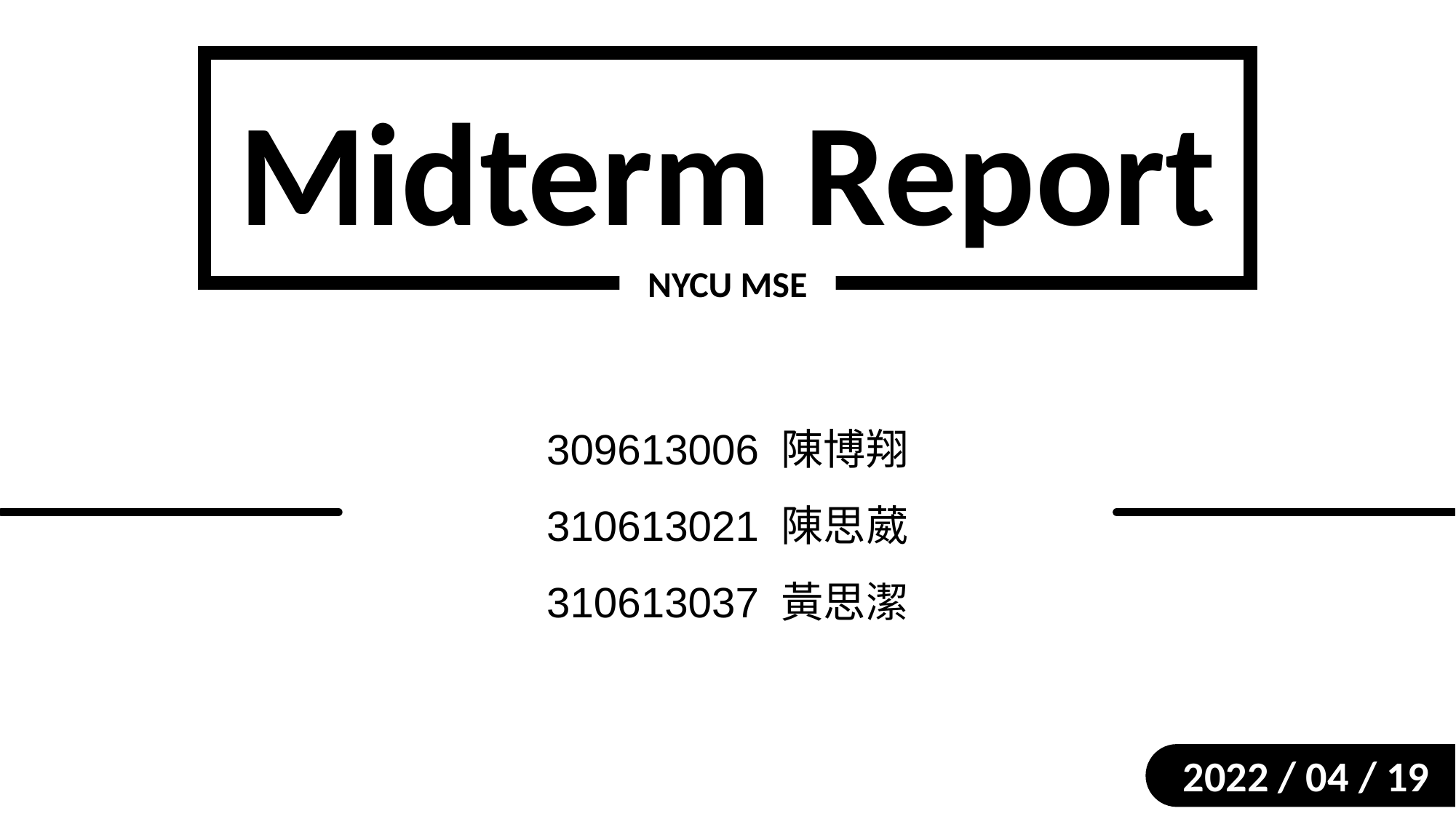

Midterm Report
NYCU MSE
309613006 陳博翔
310613021 陳思葳
310613037 黃思潔

2022 / 04 / 19

1